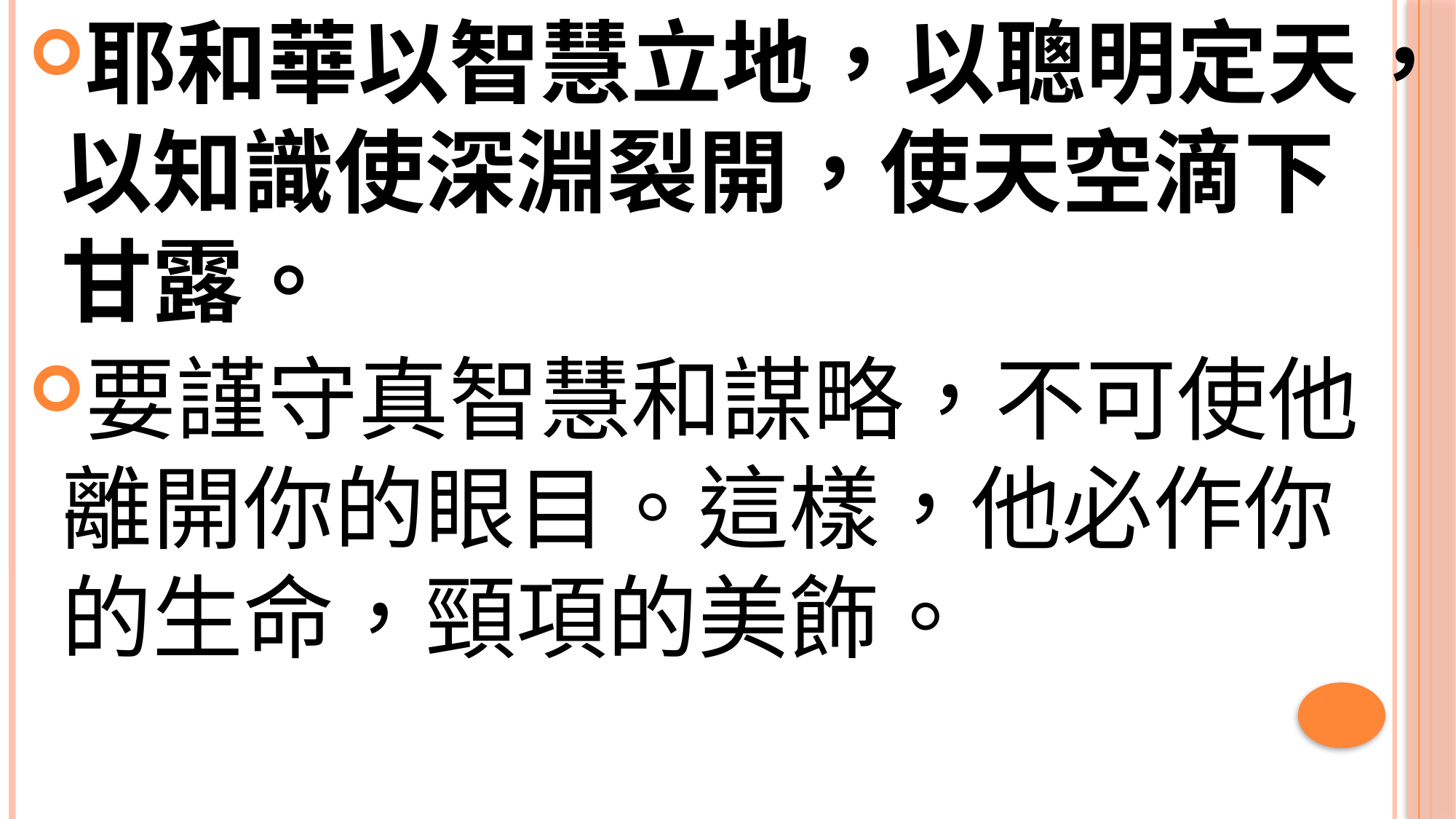

耶和華以智慧立地，以聰明定天，以知識使深淵裂開，使天空滴下甘露。
要謹守真智慧和謀略，不可使他離開你的眼目。這樣，他必作你的生命，頸項的美飾。